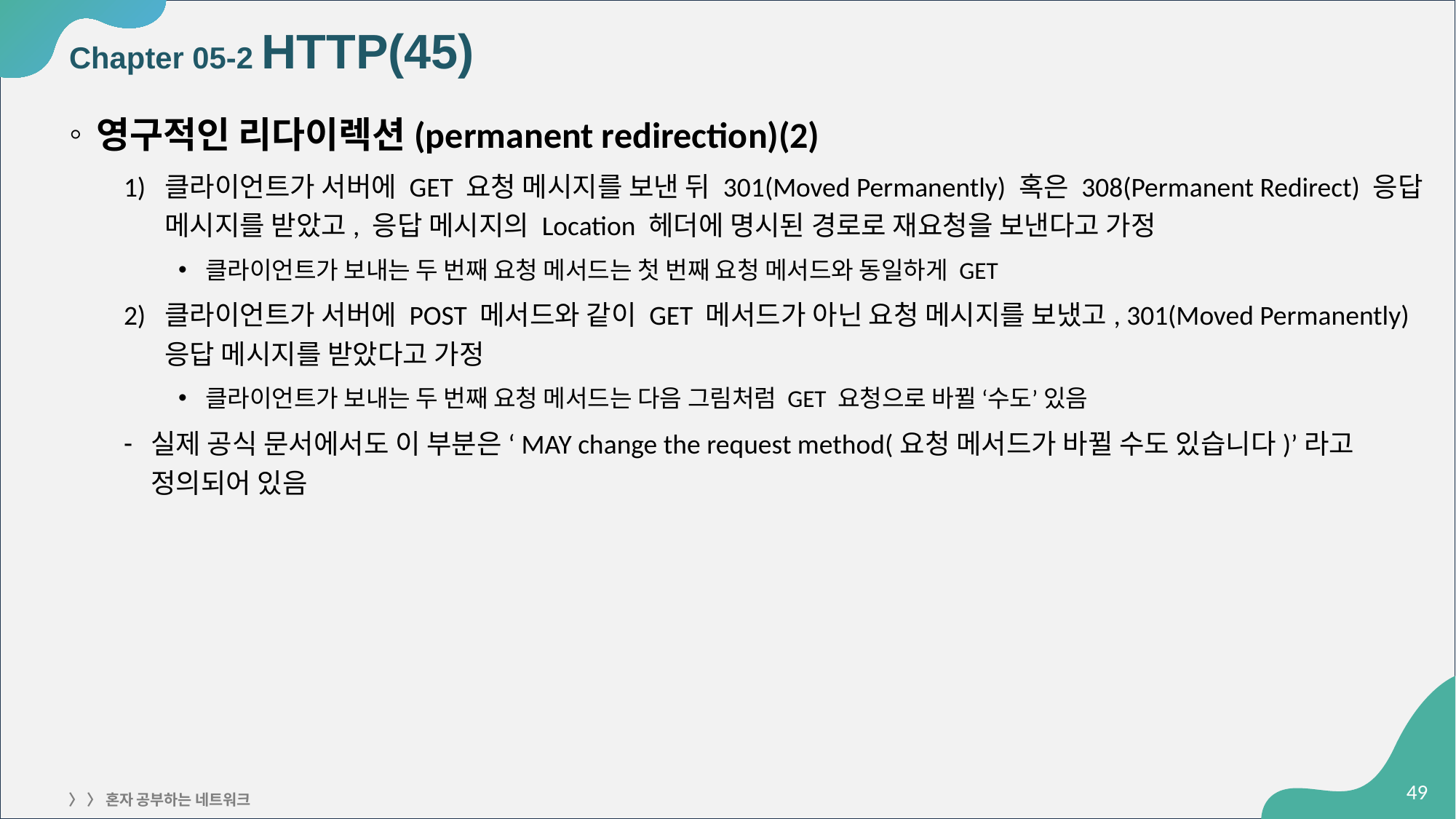

# Chapter 05-2 HTTP(45)
영구적인 리다이렉션(permanent redirection)(2)
클라이언트가 서버에 GET 요청 메시지를 보낸 뒤 301(Moved Permanently) 혹은 308(Permanent Redirect) 응답 메시지를 받았고, 응답 메시지의 Location 헤더에 명시된 경로로 재요청을 보낸다고 가정
클라이언트가 보내는 두 번째 요청 메서드는 첫 번째 요청 메서드와 동일하게 GET
클라이언트가 서버에 POST 메서드와 같이 GET 메서드가 아닌 요청 메시지를 보냈고, 301(Moved Permanently) 응답 메시지를 받았다고 가정
클라이언트가 보내는 두 번째 요청 메서드는 다음 그림처럼 GET 요청으로 바뀔 ‘수도’ 있음
실제 공식 문서에서도 이 부분은 ‘MAY change the request method(요청 메서드가 바뀔 수도 있습니다)’라고 정의되어 있음
49
〉 〉 혼자 공부하는 네트워크